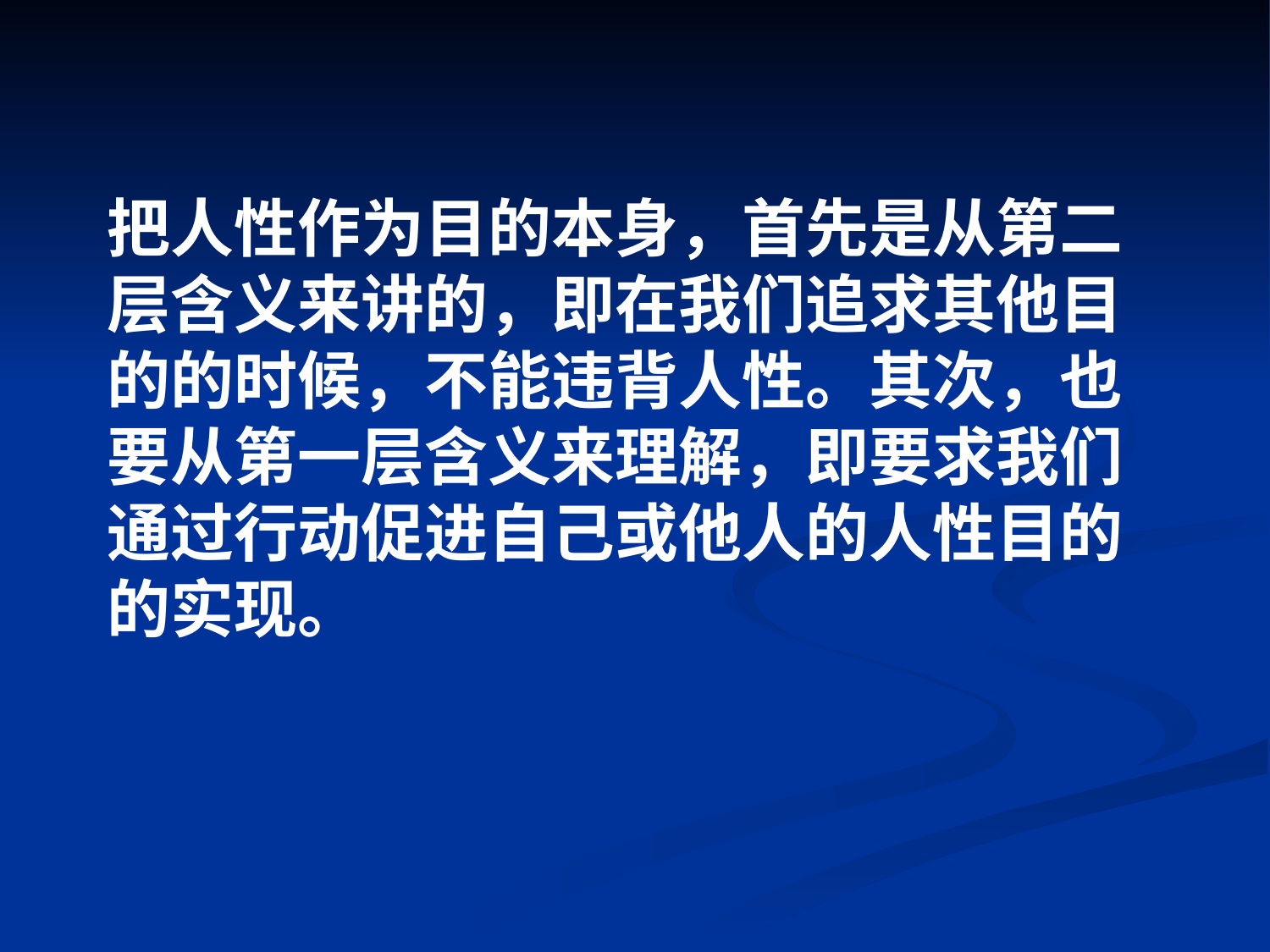

把人性作为目的本身，首先是从第二层含义来讲的，即在我们追求其他目的的时候，不能违背人性。其次，也要从第一层含义来理解，即要求我们通过行动促进自己或他人的人性目的的实现。